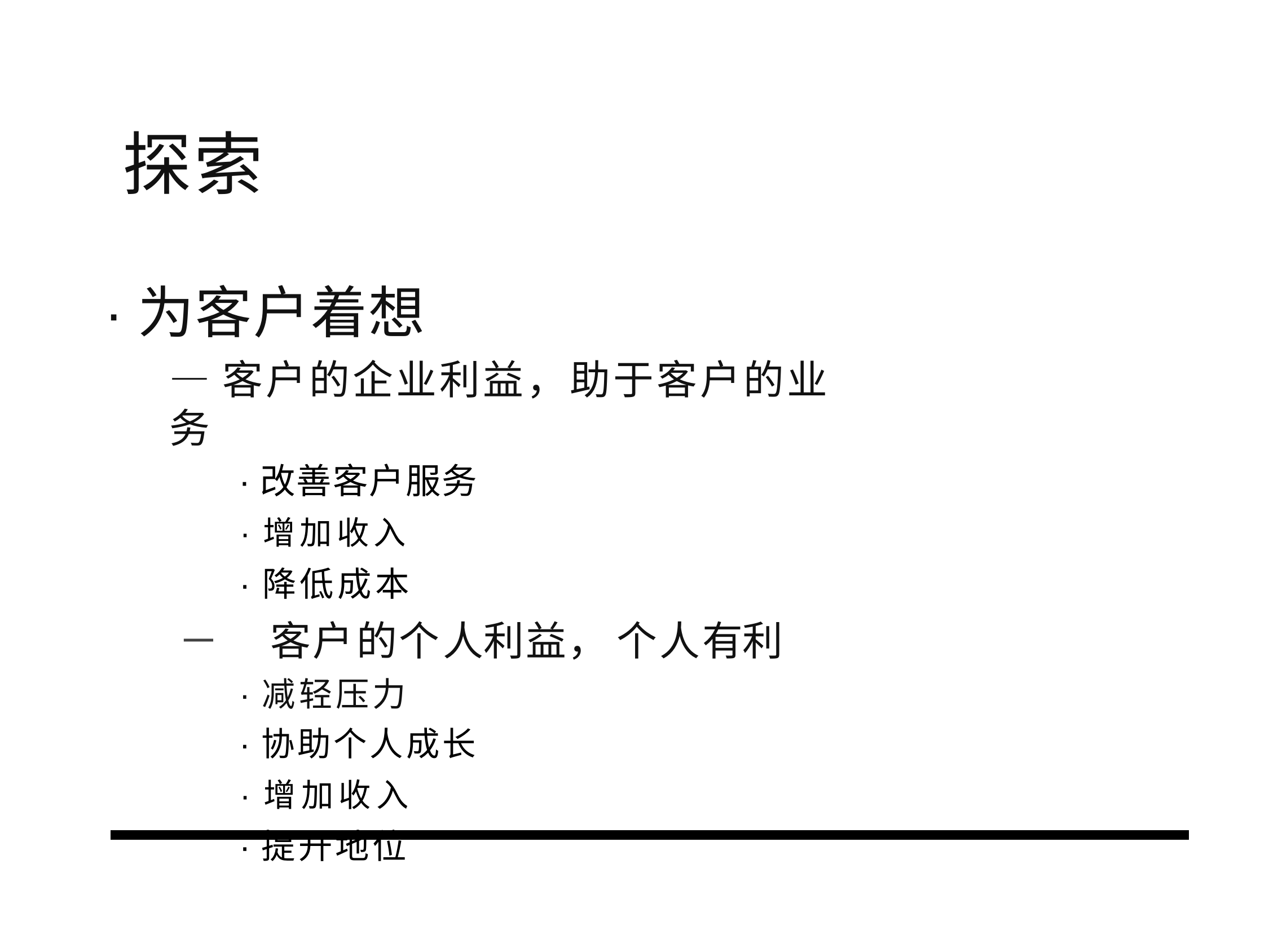

# 探索
·为客户着想
—客户的企业利益，助于客户的业务
·改善客户服务
·增加收入
·降低成本
－客户的个人利益， 个人有利
·减轻压力
·协助个人成长
·增加收入
·提升地位